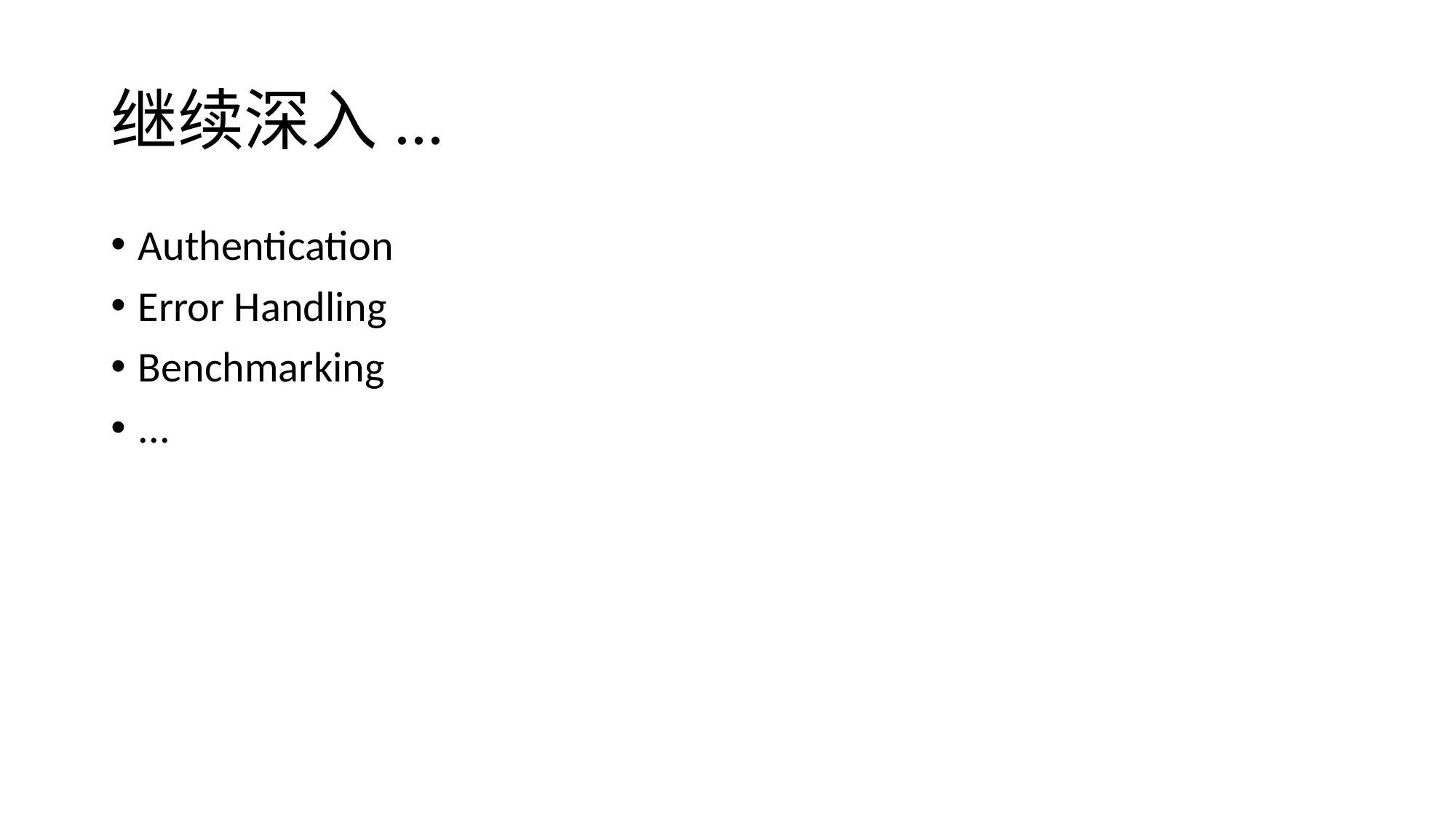

# 继续深入...
Authentication
Error Handling
Benchmarking
...